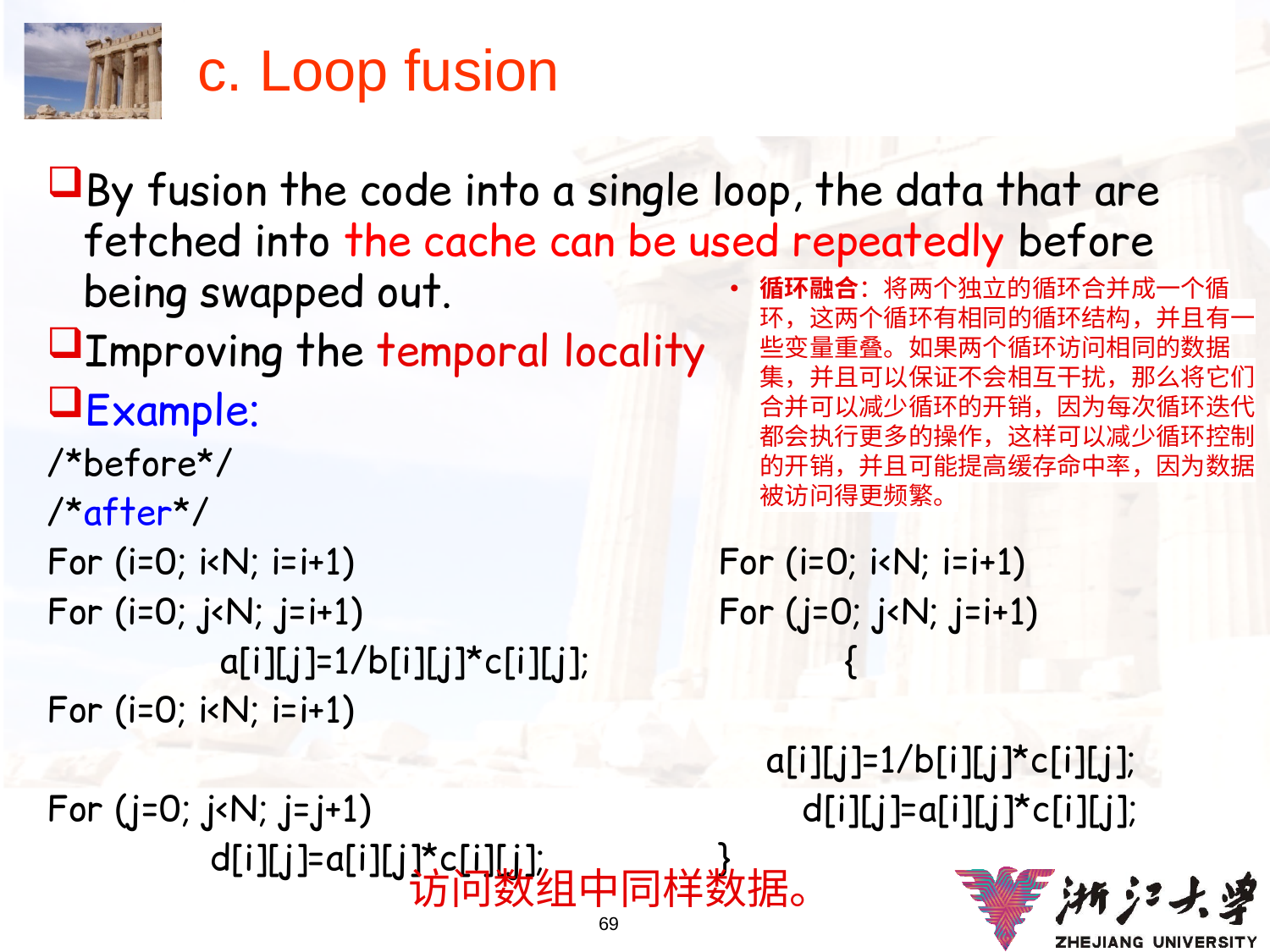

# c. Loop fusion
By fusion the code into a single loop, the data that are fetched into the cache can be used repeatedly before being swapped out.
Improving the temporal locality
Example:
/*before*/
/*after*/
For (i=0; i<N; i=i+1)			For (i=0; i<N; i=i+1)
For (i=0; j<N; j=i+1)			For (j=0; j<N; j=i+1)
 		 a[i][j]=1/b[i][j]*c[i][j];		{
For (i=0; i<N; i=i+1)
                                                                    a[i][j]=1/b[i][j]*c[i][j];
For (j=0; j<N; j=j+1)			        d[i][j]=a[i][j]*c[i][j];
  		d[i][j]=a[i][j]*c[i][j];		}
循环融合：将两个独立的循环合并成一个循环，这两个循环有相同的循环结构，并且有一些变量重叠。如果两个循环访问相同的数据集，并且可以保证不会相互干扰，那么将它们合并可以减少循环的开销，因为每次循环迭代都会执行更多的操作，这样可以减少循环控制的开销，并且可能提高缓存命中率，因为数据被访问得更频繁。
访问数组中同样数据。